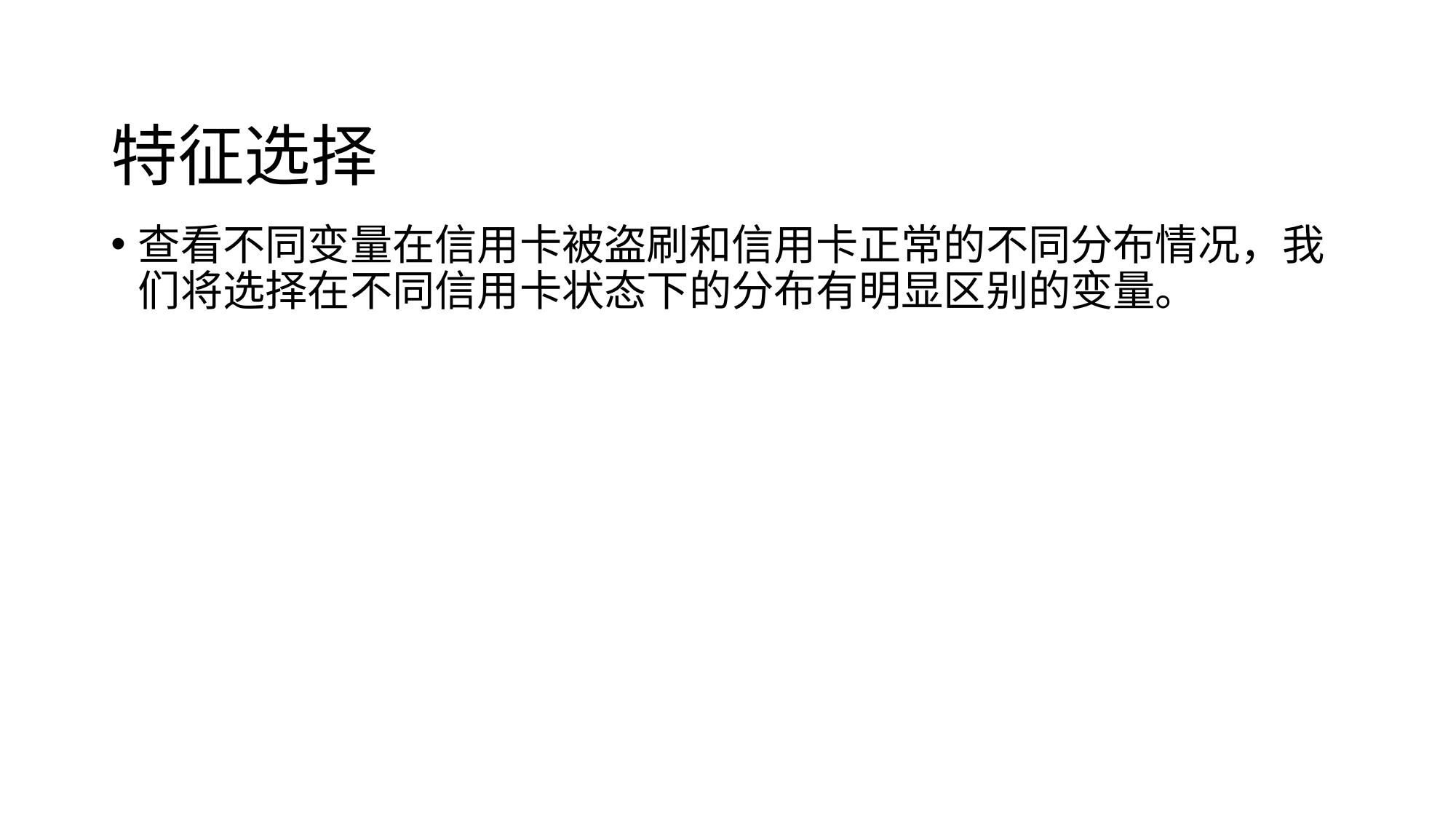

# 特征选择
查看不同变量在信用卡被盗刷和信用卡正常的不同分布情况，我们将选择在不同信用卡状态下的分布有明显区别的变量。